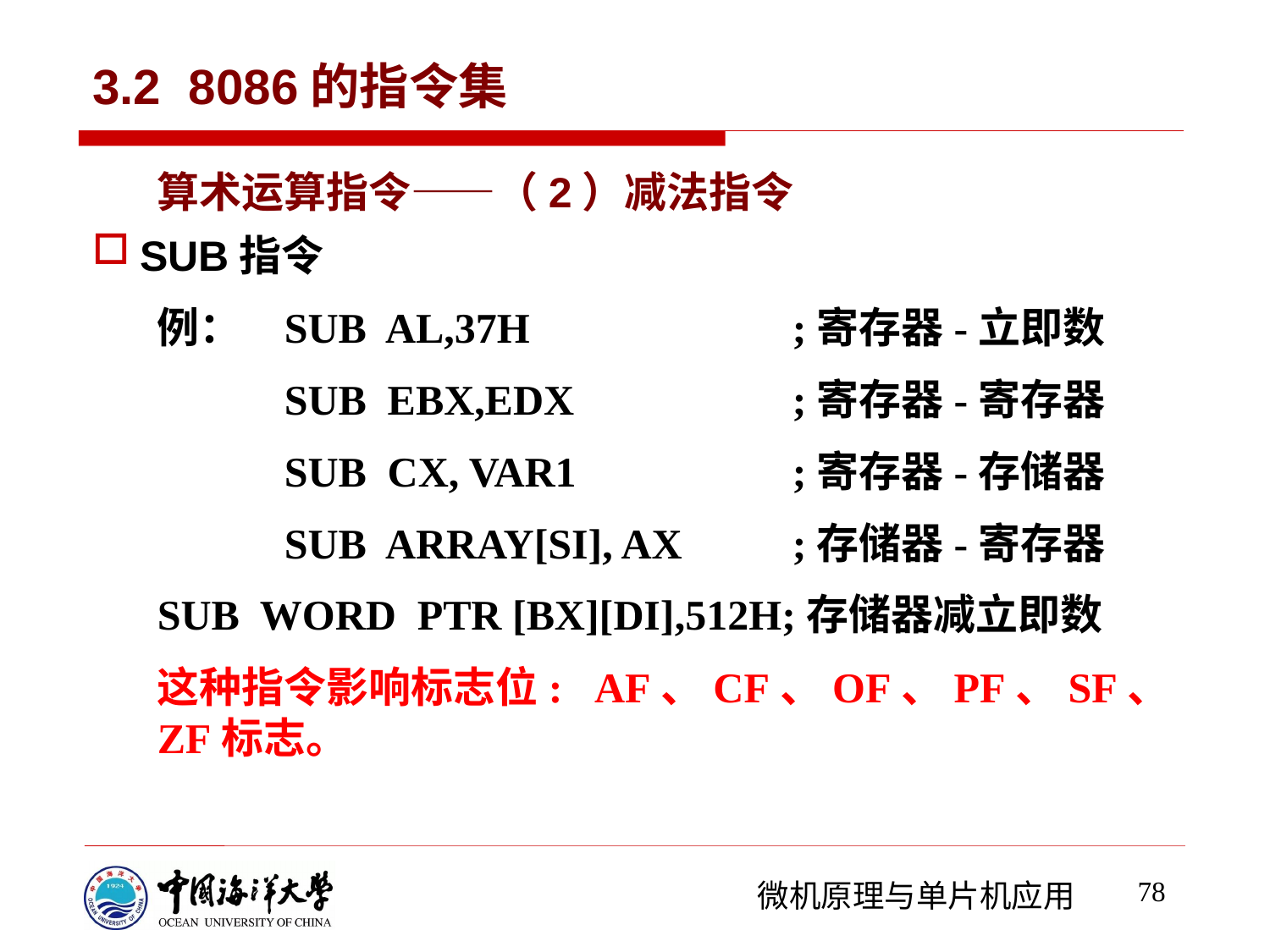

# 3.2  8086的指令集
算术运算指令——（2）减法指令
SUB指令
例：	SUB  AL,37H			;寄存器-立即数
	SUB  EBX,EDX		;寄存器-寄存器
	SUB  CX, VAR1		;寄存器-存储器
	SUB  ARRAY[SI], AX	;存储器-寄存器
SUB  WORD  PTR [BX][DI],512H;存储器减立即数
这种指令影响标志位:   AF、CF、OF、PF、SF、ZF标志。

78